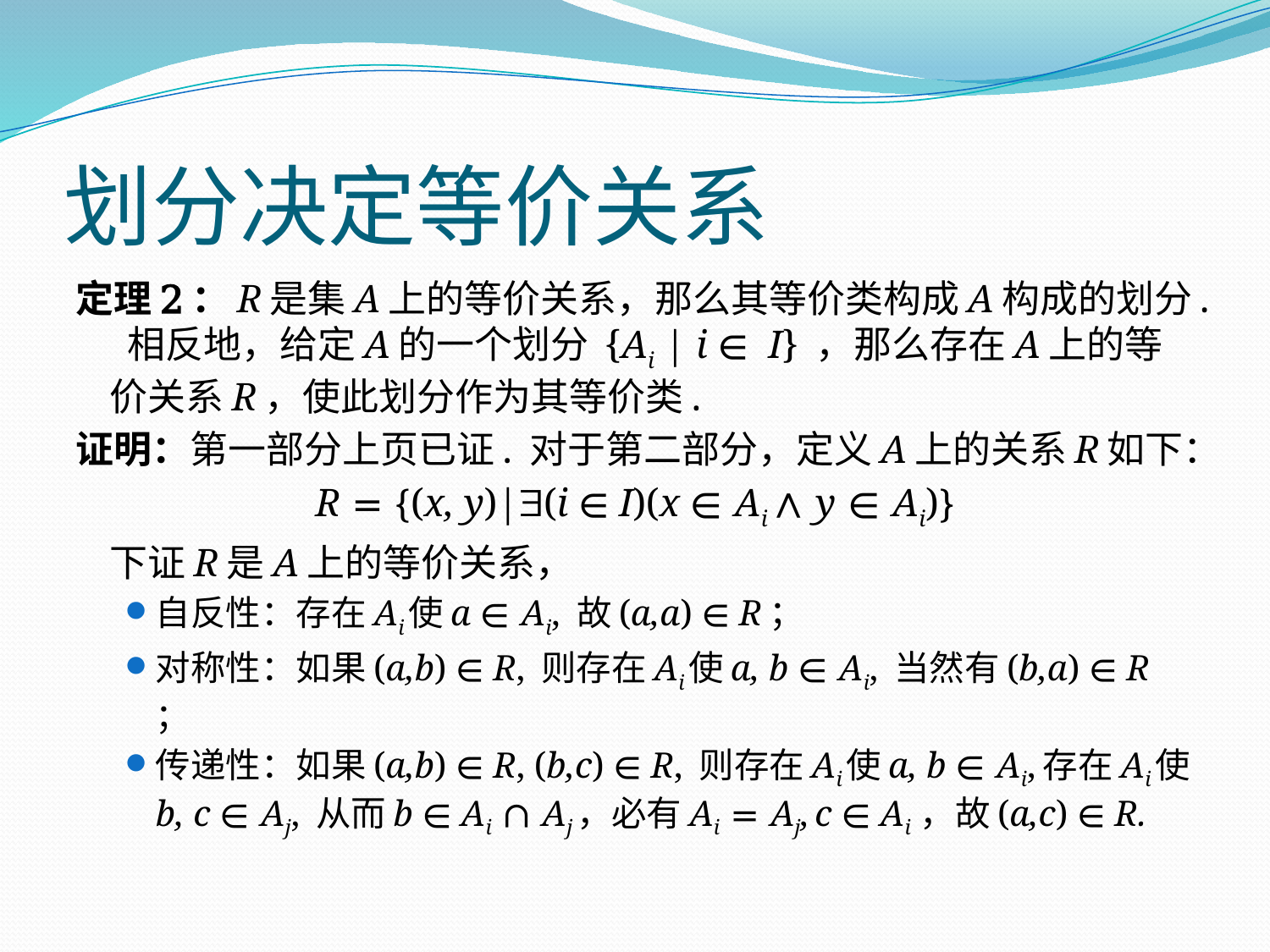

# 划分决定等价关系
定理2：R是集A上的等价关系，那么其等价类构成A构成的划分. 相反地，给定A的一个划分 {Ai | i ∈  I} ，那么存在A上的等价关系R，使此划分作为其等价类.
证明：第一部分上页已证. 对于第二部分，定义A上的关系R如下：
R = {(x, y)|∃(i ∈ I)(x ∊ Ai ∧ y ∊ Ai)}
	下证R是A上的等价关系，
自反性：存在Ai使a ∊ Ai, 故(a,a) ∈ R；
对称性：如果(a,b) ∈ R, 则存在Ai使a, b ∊ Ai, 当然有(b,a) ∈ R ；
传递性：如果(a,b) ∈ R, (b,c) ∈ R, 则存在Ai使a, b ∊ Ai,存在Ai使b, c ∊ Aj, 从而b ∊ Ai ∩ Aj，必有Ai = Aj, c ∊ Ai ，故(a,c) ∈ R.